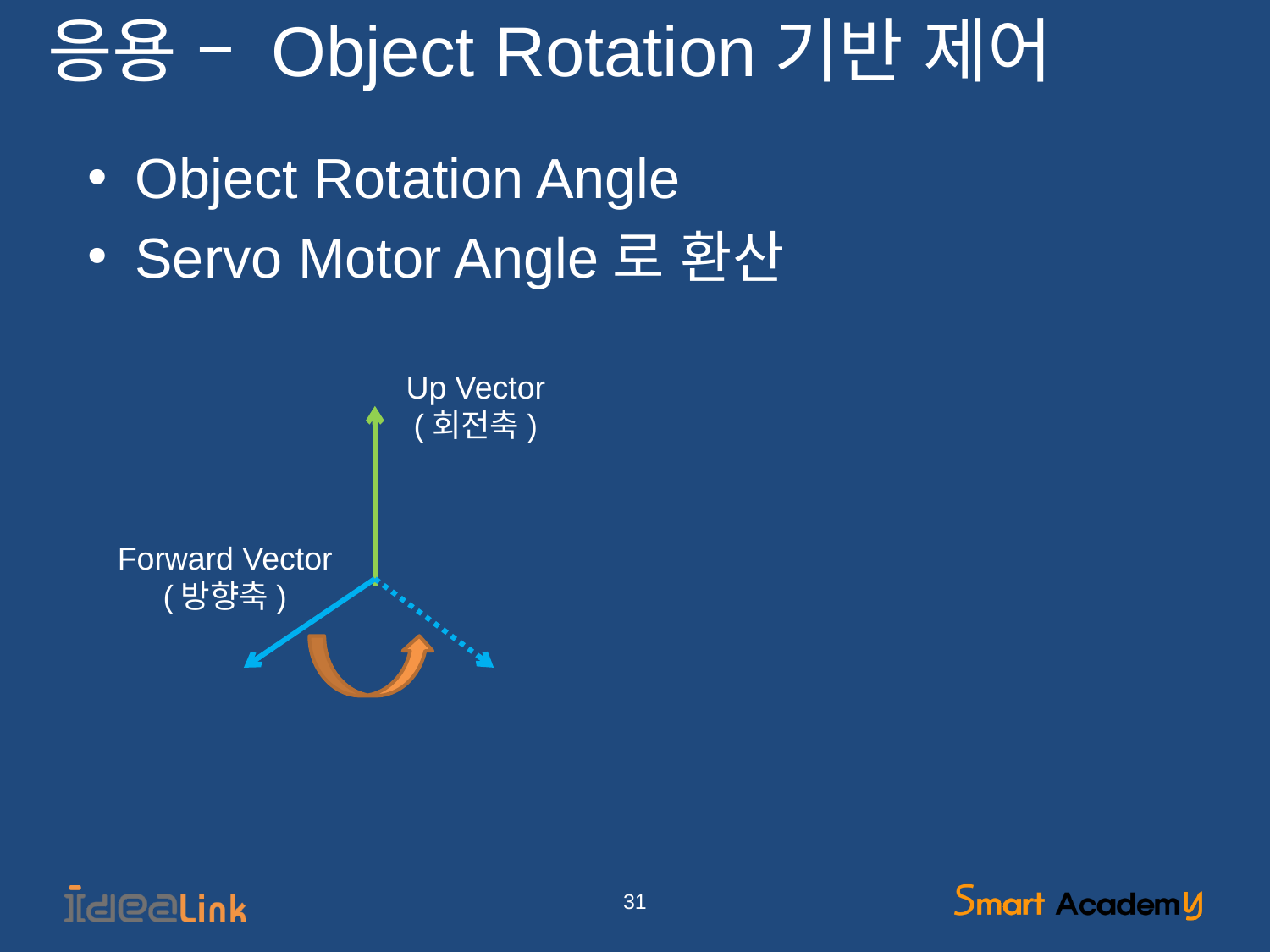

# 응용 – Object Rotation기반 제어
Object Rotation Angle
Servo Motor Angle로 환산
Up Vector (회전축)
Forward Vector (방향축)

31